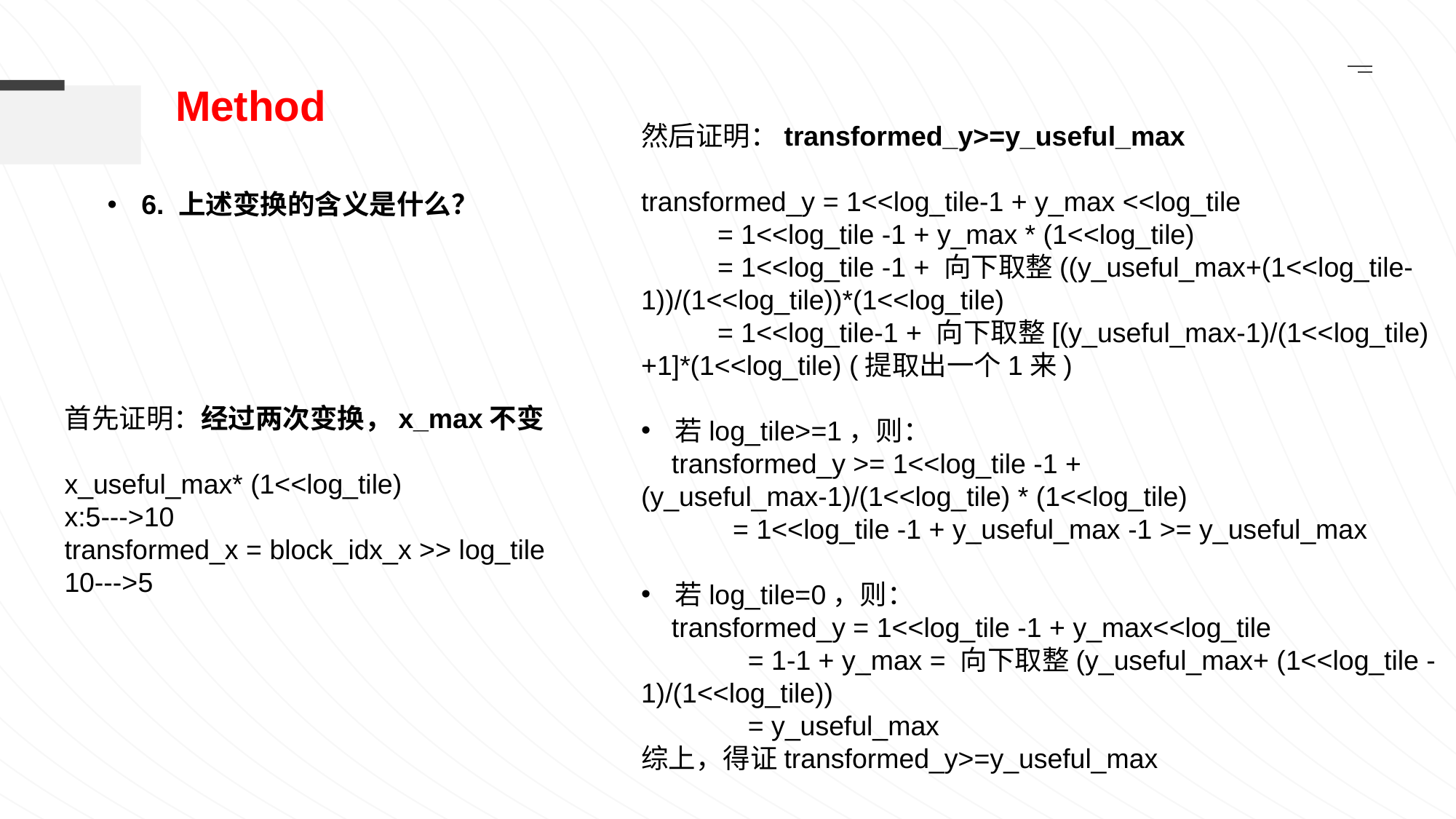

Method
然后证明：transformed_y>=y_useful_max

transformed_y = 1<<log_tile-1 + y_max <<log_tile
          = 1<<log_tile -1 + y_max * (1<<log_tile)
          = 1<<log_tile -1 + 向下取整((y_useful_max+(1<<log_tile-1))/(1<<log_tile))*(1<<log_tile)
          = 1<<log_tile-1 + 向下取整[(y_useful_max-1)/(1<<log_tile)+1]*(1<<log_tile) (提取出一个1来)

若log_tile>=1，则：
    transformed_y >= 1<<log_tile -1 + (y_useful_max-1)/(1<<log_tile) * (1<<log_tile)
            = 1<<log_tile -1 + y_useful_max -1 >= y_useful_max

若log_tile=0，则：
    transformed_y = 1<<log_tile -1 + y_max<<log_tile
              = 1-1 + y_max = 向下取整(y_useful_max+ (1<<log_tile -1)/(1<<log_tile))
              = y_useful_max
综上，得证transformed_y>=y_useful_max
6. 上述变换的含义是什么？

首先证明：经过两次变换，x_max不变

x_useful_max* (1<<log_tile)
x:5--->10
transformed_x = block_idx_x >> log_tile
10--->5